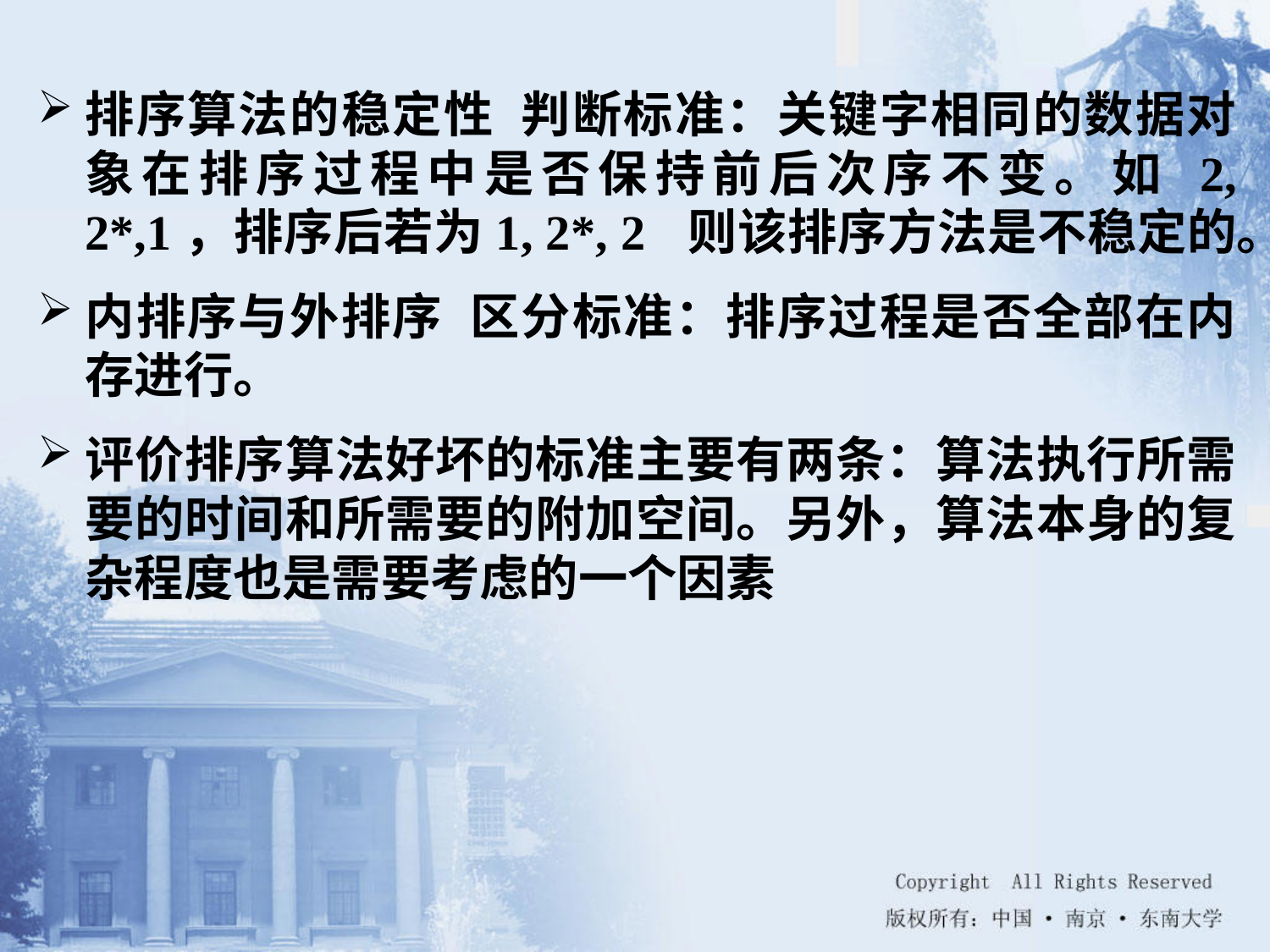

排序算法的稳定性  判断标准：关键字相同的数据对象在排序过程中是否保持前后次序不变。如 2, 2*,1，排序后若为1, 2*, 2 则该排序方法是不稳定的。
内排序与外排序  区分标准：排序过程是否全部在内存进行。
评价排序算法好坏的标准主要有两条：算法执行所需要的时间和所需要的附加空间。另外，算法本身的复杂程度也是需要考虑的一个因素